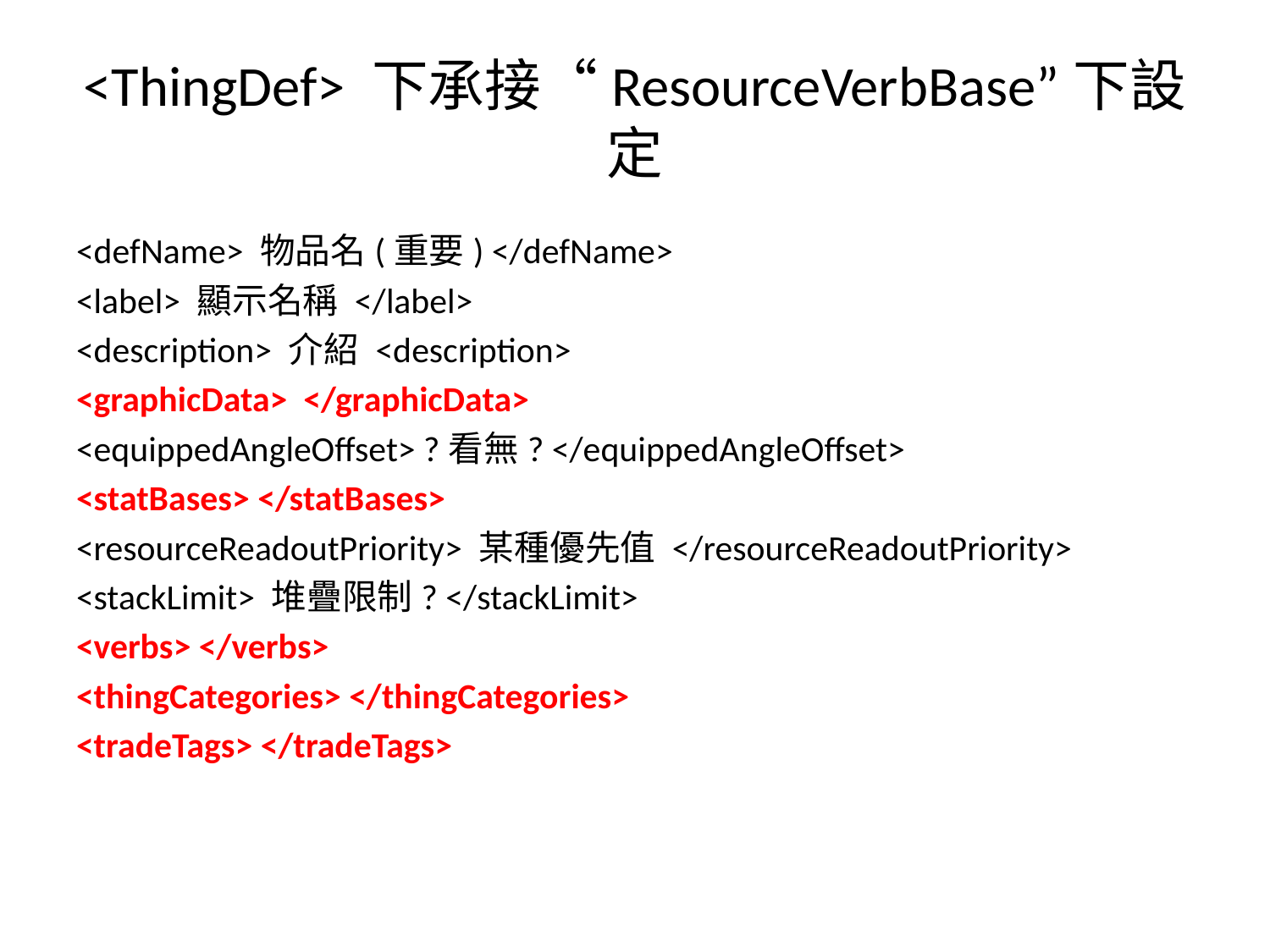

# <ThingDef> 下承接“ResourceVerbBase”下設定
<defName> 物品名(重要) </defName>
<label> 顯示名稱 </label>
<description> 介紹 <description>
<graphicData>  </graphicData>
<equippedAngleOffset> ?看無? </equippedAngleOffset>
<statBases> </statBases>
<resourceReadoutPriority> 某種優先值 </resourceReadoutPriority>
<stackLimit> 堆疊限制? </stackLimit>
<verbs> </verbs>
<thingCategories> </thingCategories>
<tradeTags> </tradeTags>